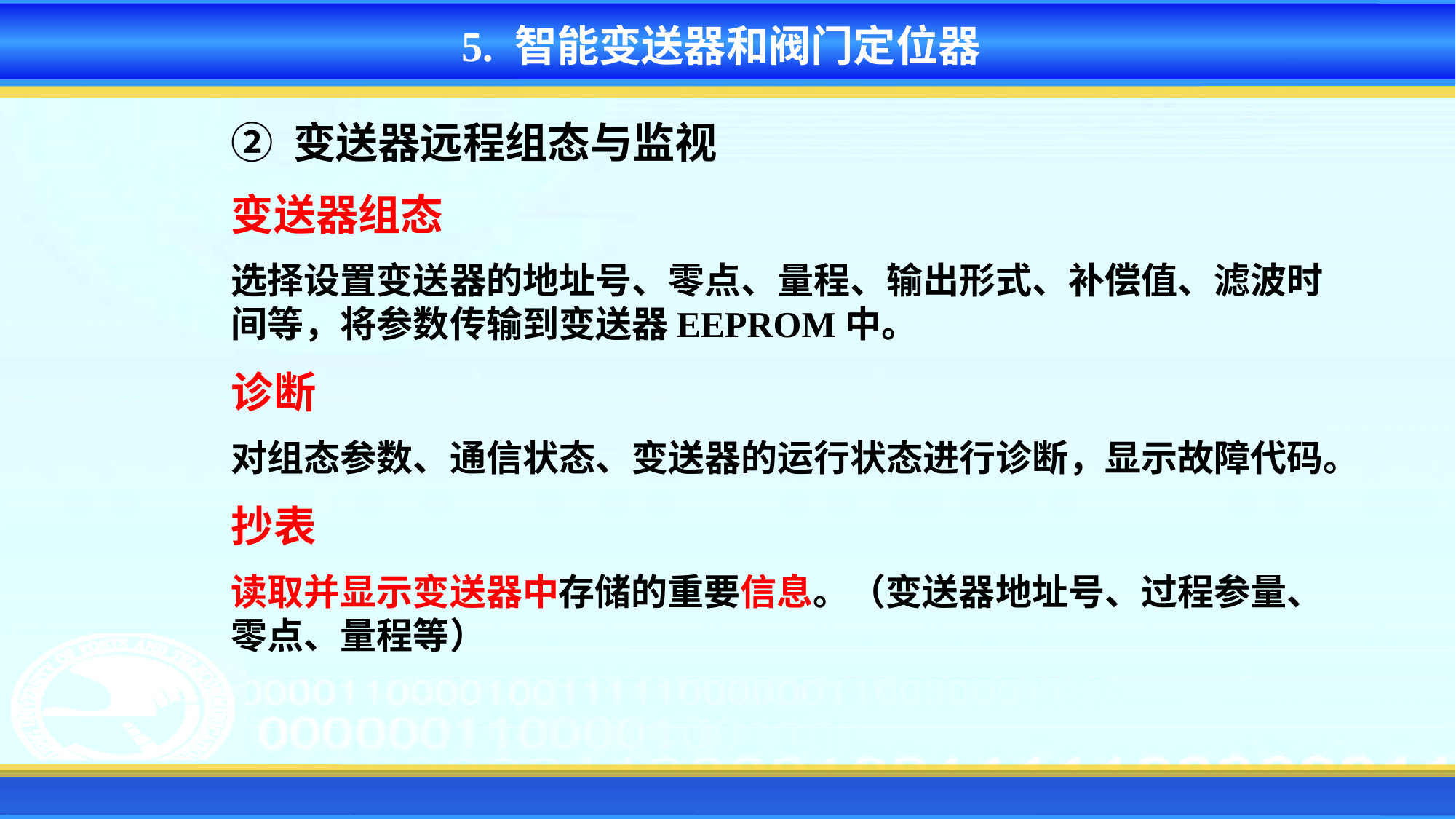

5. 智能变送器和阀门定位器
② 变送器远程组态与监视
变送器组态
选择设置变送器的地址号、零点、量程、输出形式、补偿值、滤波时间等，将参数传输到变送器EEPROM中。
诊断
对组态参数、通信状态、变送器的运行状态进行诊断，显示故障代码。
抄表
读取并显示变送器中存储的重要信息。（变送器地址号、过程参量、零点、量程等）